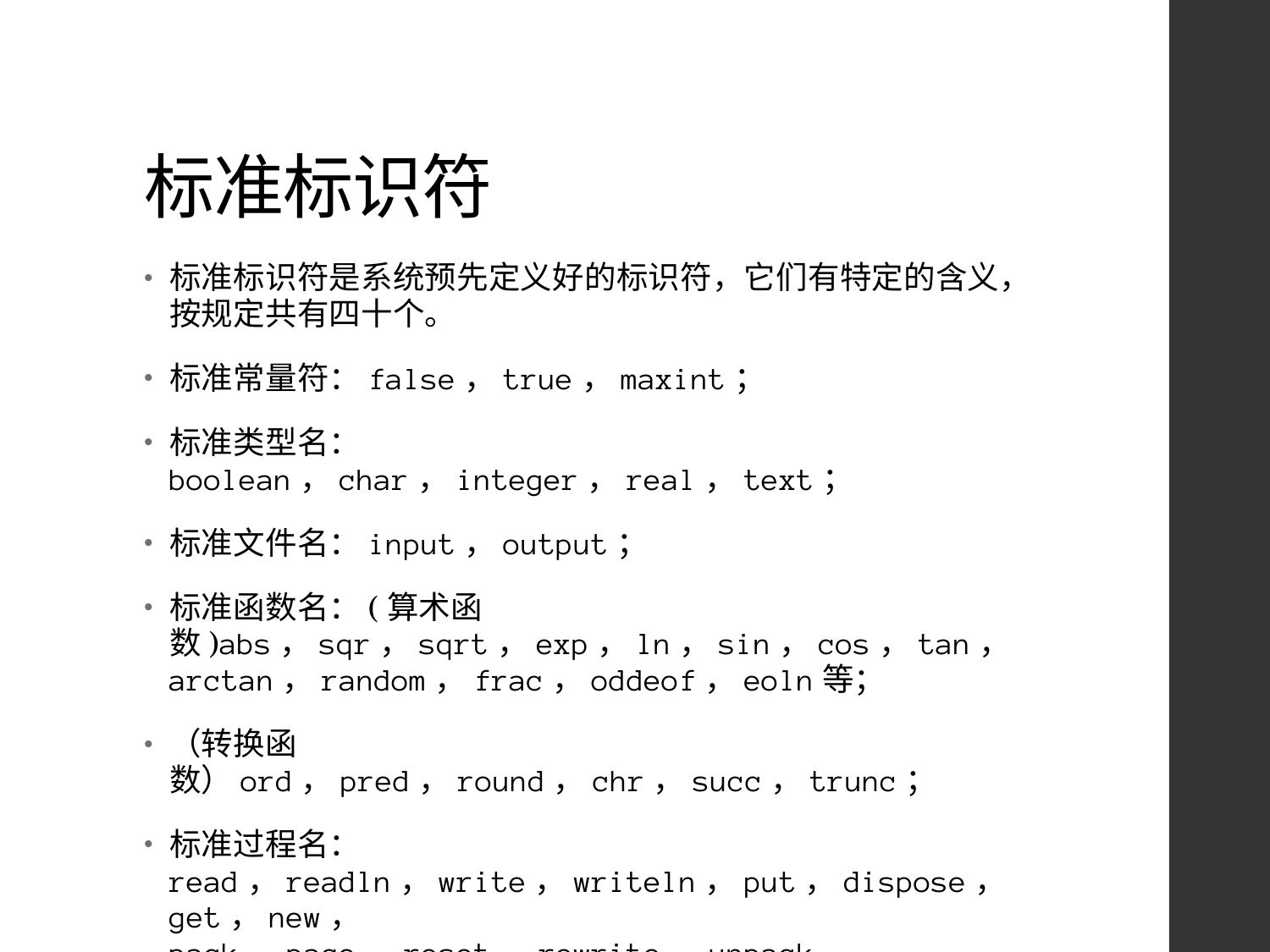

# 标准标识符
标准标识符是系统预先定义好的标识符，它们有特定的含义，按规定共有四十个。
标准常量符：false，true，maxint；
标准类型名：boolean，char，integer，real，text；
标准文件名：input，output；
标准函数名：(算术函数)abs，sqr，sqrt，exp，ln，sin，cos，tan， arctan，random，frac，oddeof，eoln等；
（转换函数）ord，pred，round，chr，succ，trunc；
标准过程名：read，readln，write，writeln，put，dispose，get，new， pack，page，reset，rewrite，unpack